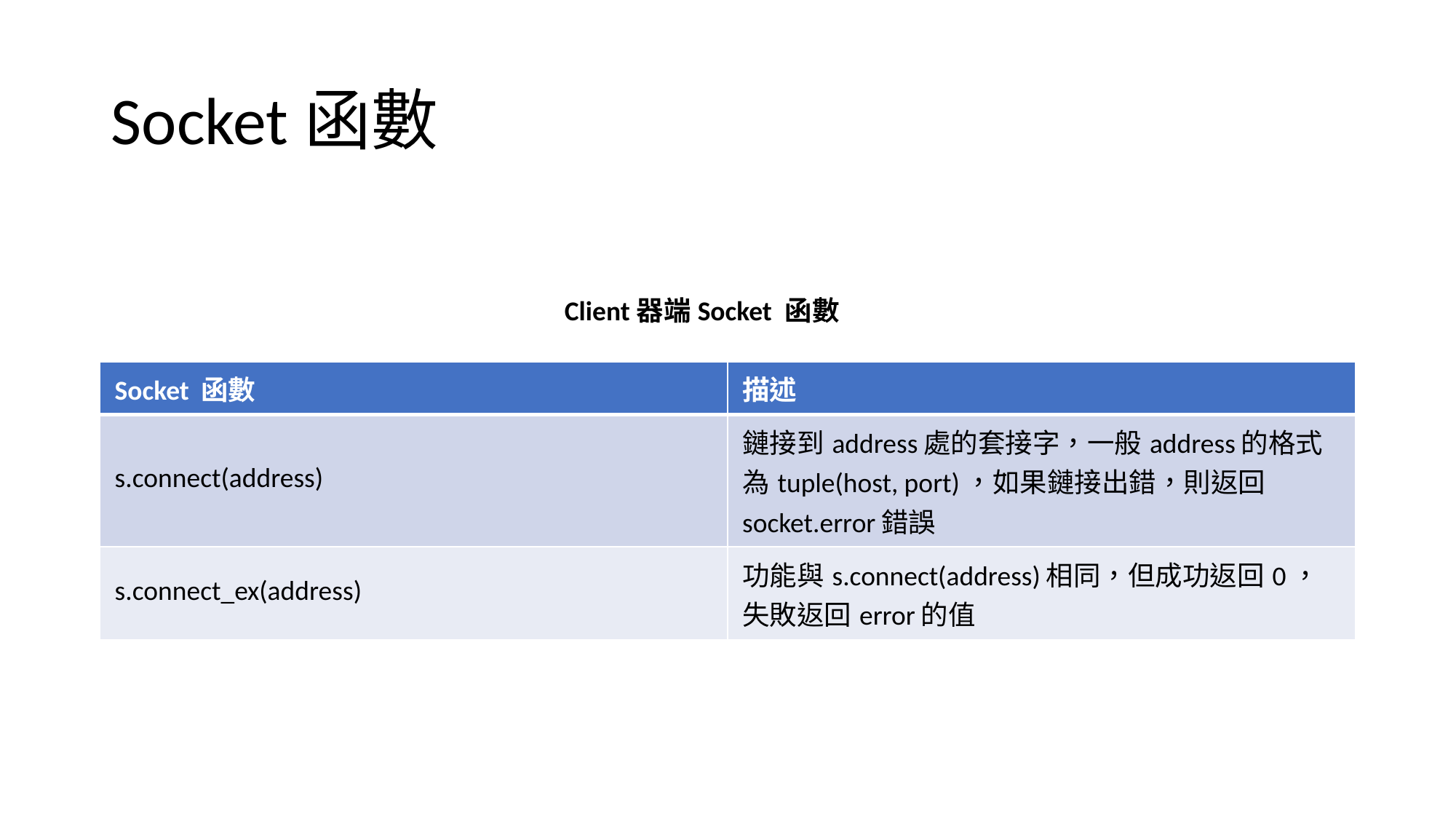

# Socket函數
Client器端Socket 函數
| Socket 函數 | 描述 |
| --- | --- |
| s.connect(address) | 鏈接到address處的套接字，一般address的格式為tuple(host, port)，如果鏈接出錯，則返回socket.error錯誤 |
| s.connect\_ex(address) | 功能與s.connect(address)相同，但成功返回0，失敗返回error的值 |